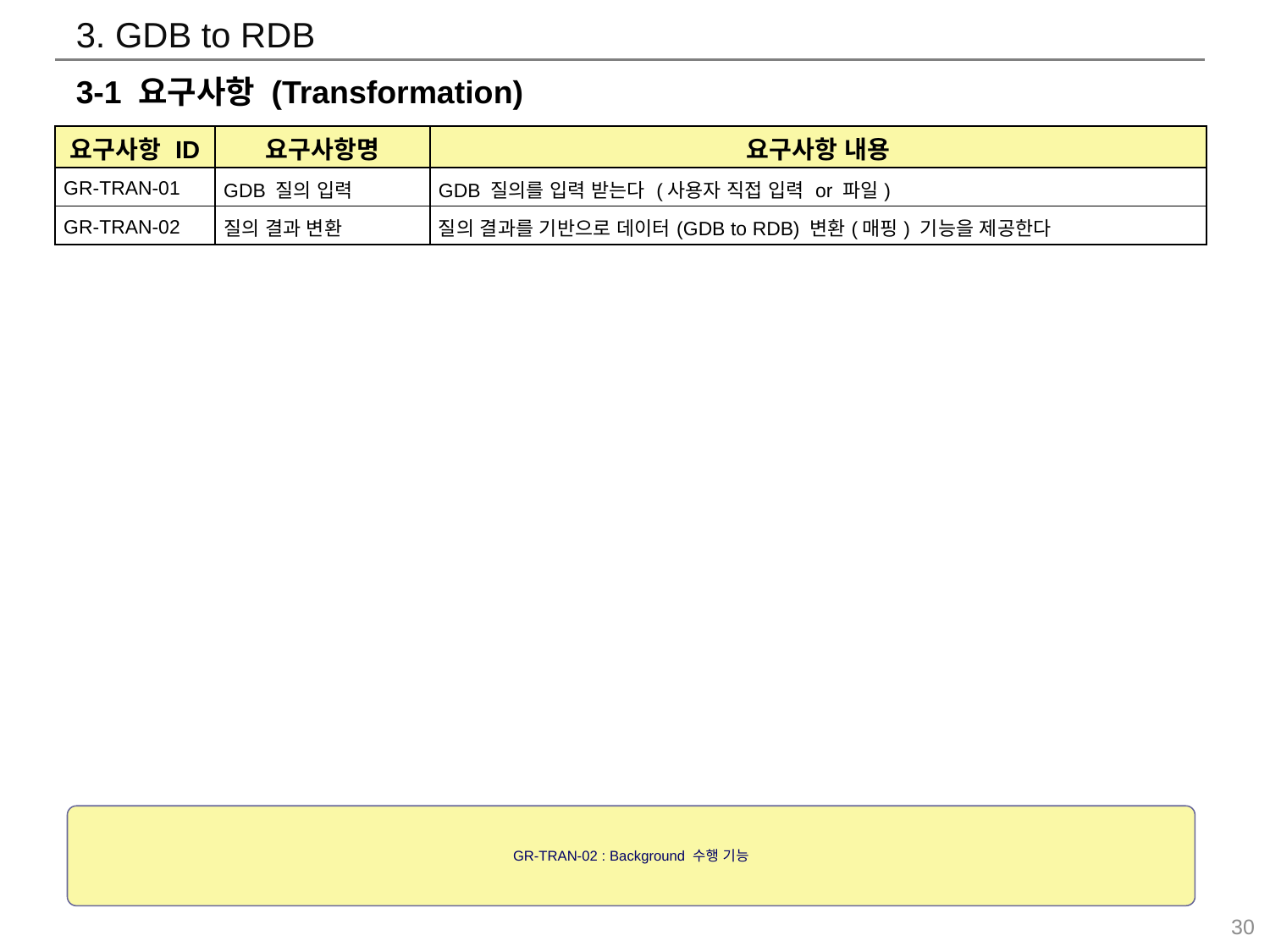

# 3. GDB to RDB
3-1 요구사항 (Transformation)
| 요구사항 ID | 요구사항명 | 요구사항 내용 |
| --- | --- | --- |
| GR-TRAN-01 | GDB 질의 입력 | GDB 질의를 입력 받는다 (사용자 직접 입력 or 파일) |
| GR-TRAN-02 | 질의 결과 변환 | 질의 결과를 기반으로 데이터(GDB to RDB) 변환(매핑) 기능을 제공한다 |
GR-TRAN-02 : Background 수행 기능
30